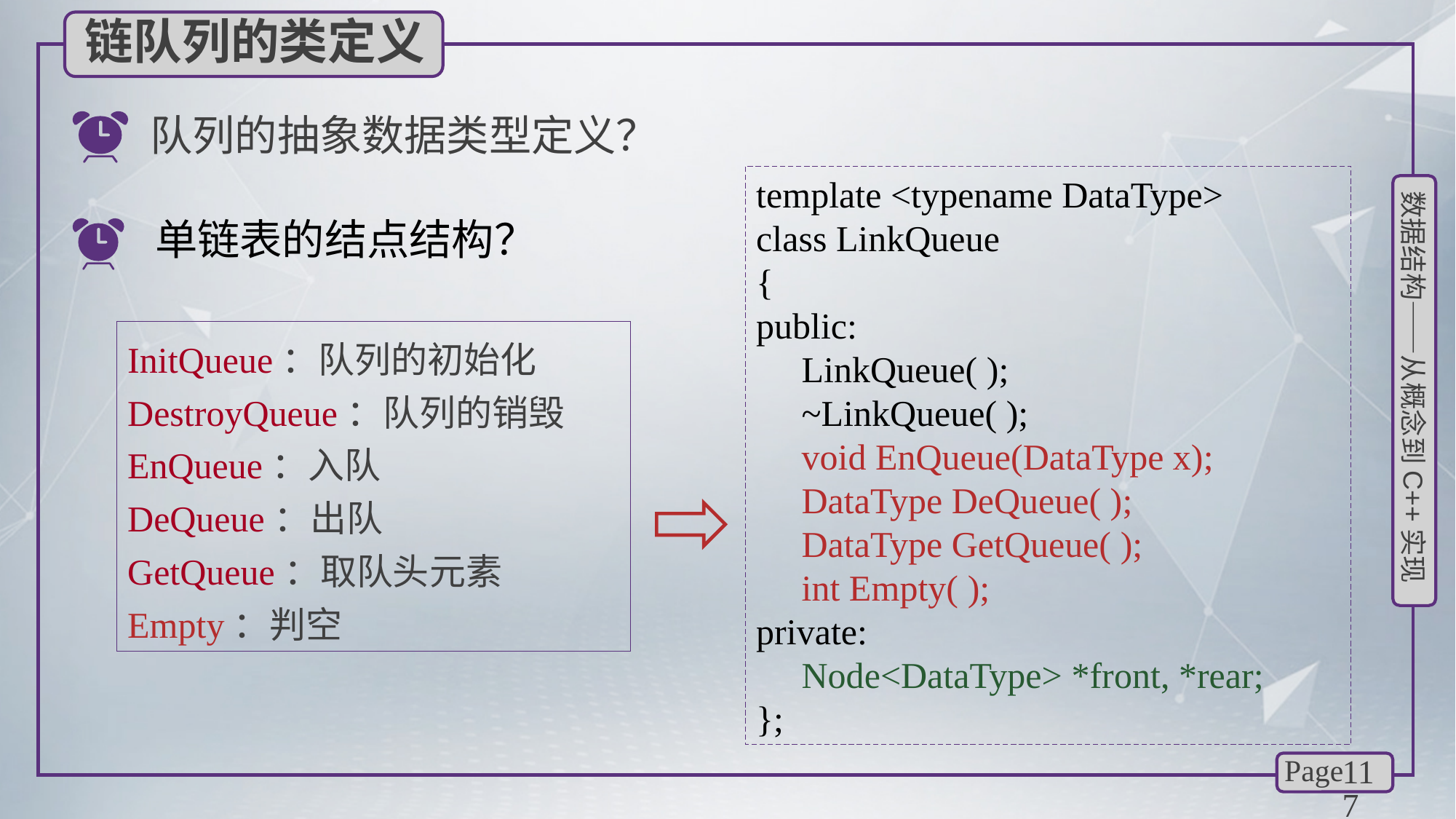

链队列的类定义

队列的抽象数据类型定义？

template <typename DataType>
class LinkQueue
{
public:
     LinkQueue( );
     ~LinkQueue( );
     void EnQueue(DataType x);
     DataType DeQueue( );
     DataType GetQueue( );
     int Empty( );
private:
     Node<DataType> *front, *rear;
};
单链表的结点结构？

InitQueue：队列的初始化
DestroyQueue：队列的销毁
EnQueue：入队
DeQueue：出队
GetQueue：取队头元素
Empty：判空